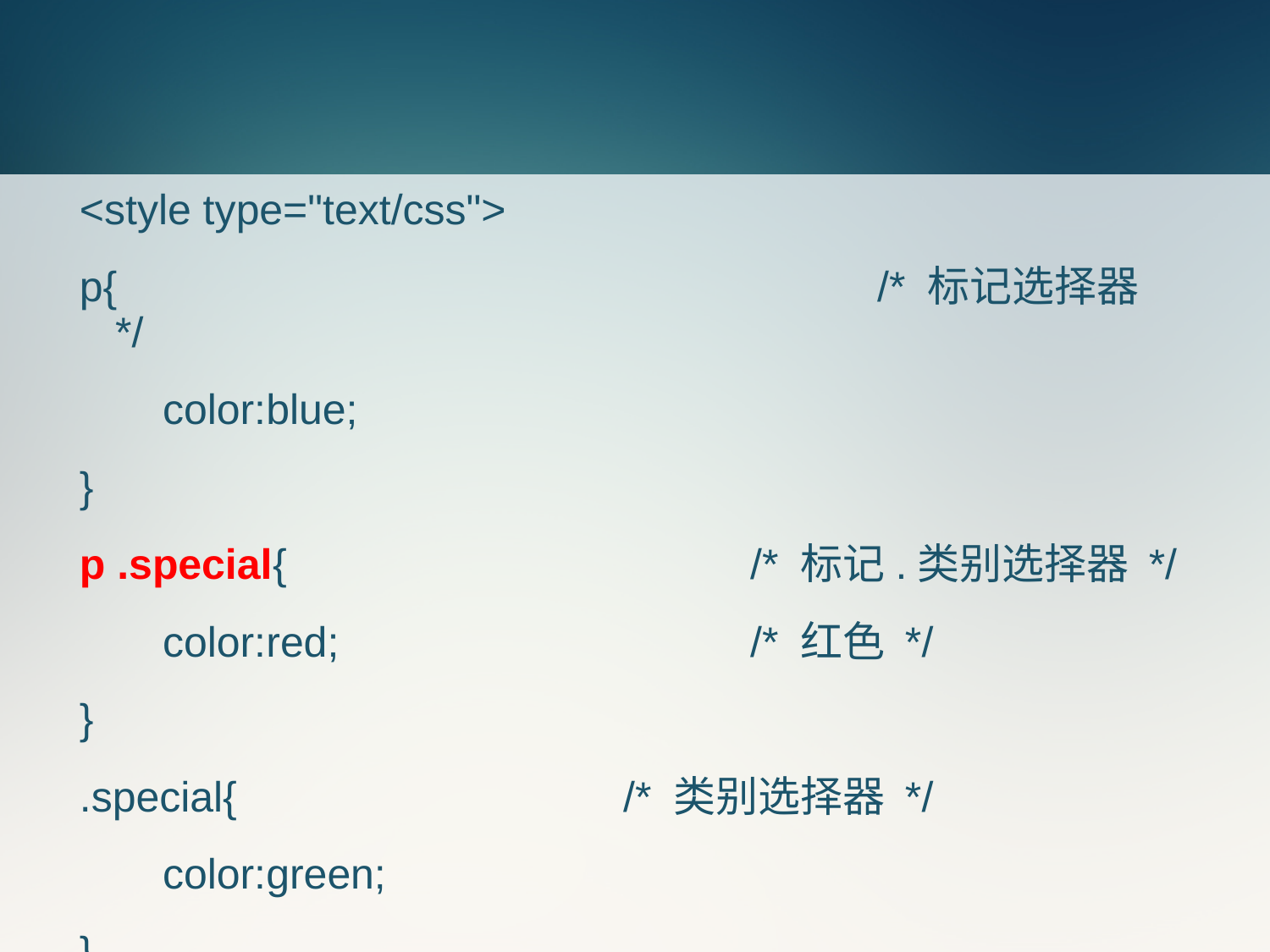

#
<style type="text/css">
p{						/* 标记选择器 */
       color:blue;
}
p .special{				/* 标记.类别选择器 */
       color:red;				/* 红色 */
}
.special{				/* 类别选择器 */
       color:green;
}